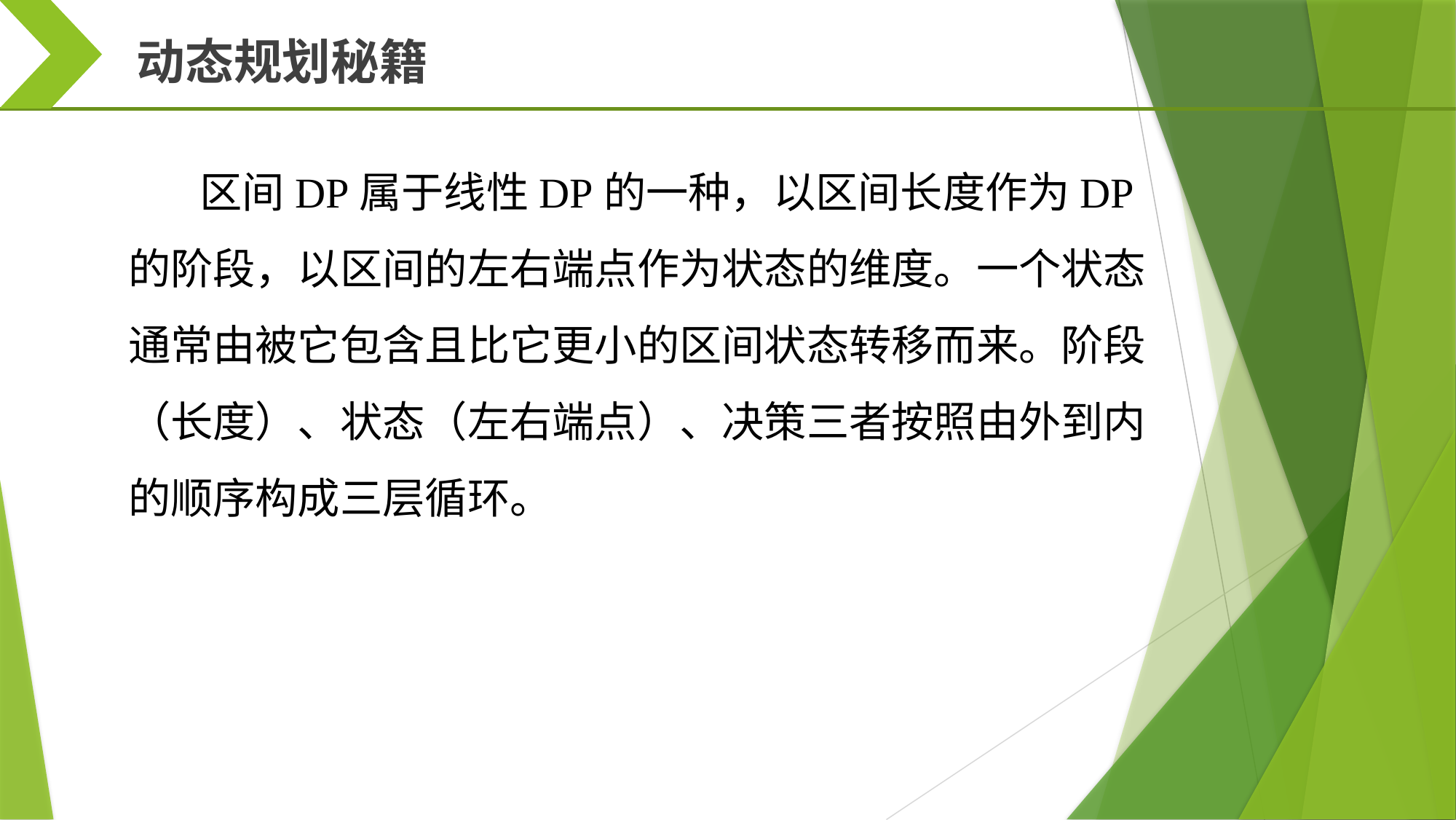

动态规划秘籍
区间DP属于线性DP的一种，以区间长度作为DP的阶段，以区间的左右端点作为状态的维度。一个状态通常由被它包含且比它更小的区间状态转移而来。阶段（长度）、状态（左右端点）、决策三者按照由外到内的顺序构成三层循环。